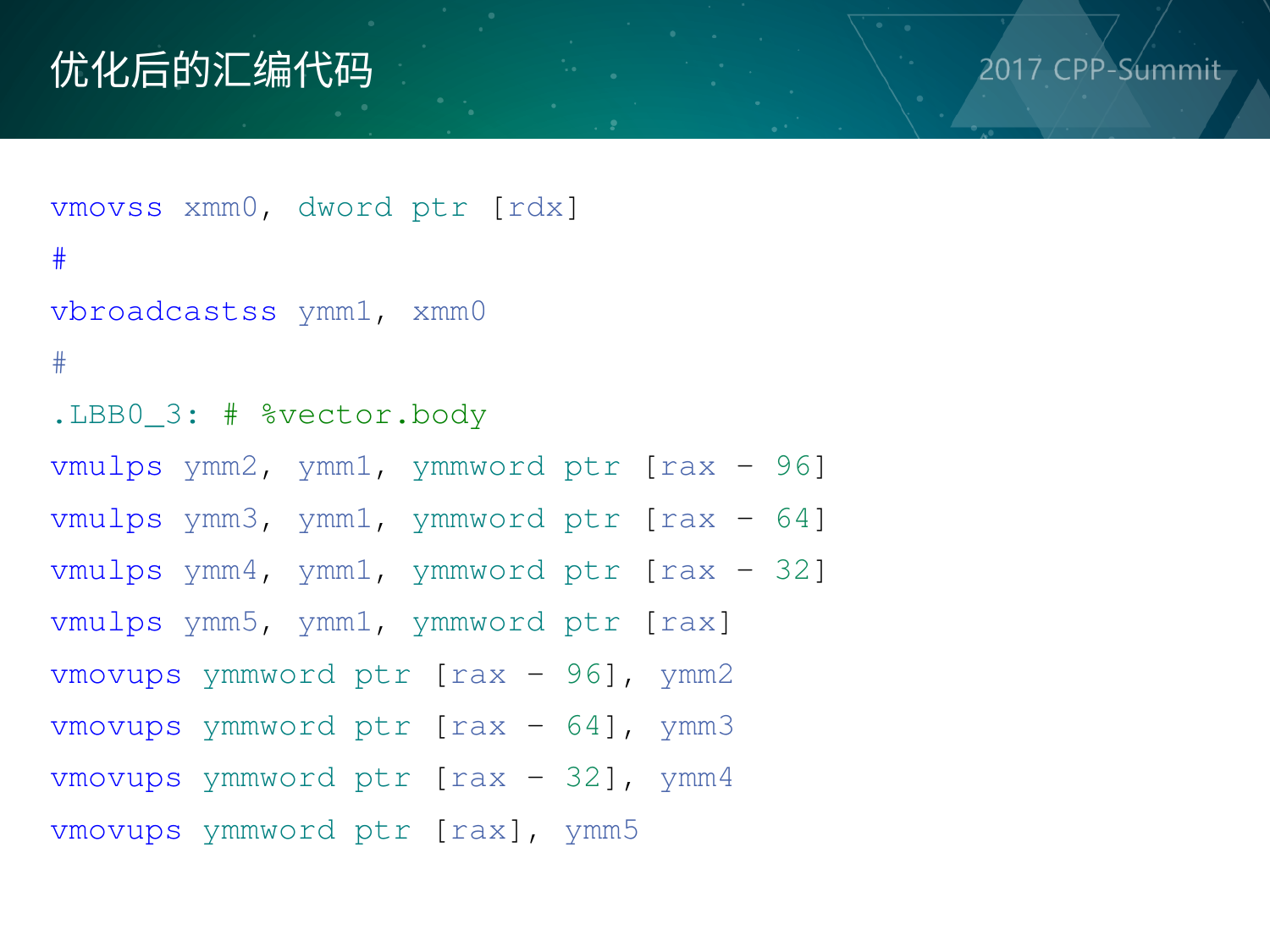

优化后的汇编代码
vmovss xmm0, dword ptr [rdx]
#
vbroadcastss ymm1, xmm0
#
.LBB0_3: # %vector.body
vmulps ymm2, ymm1, ymmword ptr [rax - 96]
vmulps ymm3, ymm1, ymmword ptr [rax - 64]
vmulps ymm4, ymm1, ymmword ptr [rax - 32]
vmulps ymm5, ymm1, ymmword ptr [rax]
vmovups ymmword ptr [rax - 96], ymm2
vmovups ymmword ptr [rax - 64], ymm3
vmovups ymmword ptr [rax - 32], ymm4
vmovups ymmword ptr [rax], ymm5